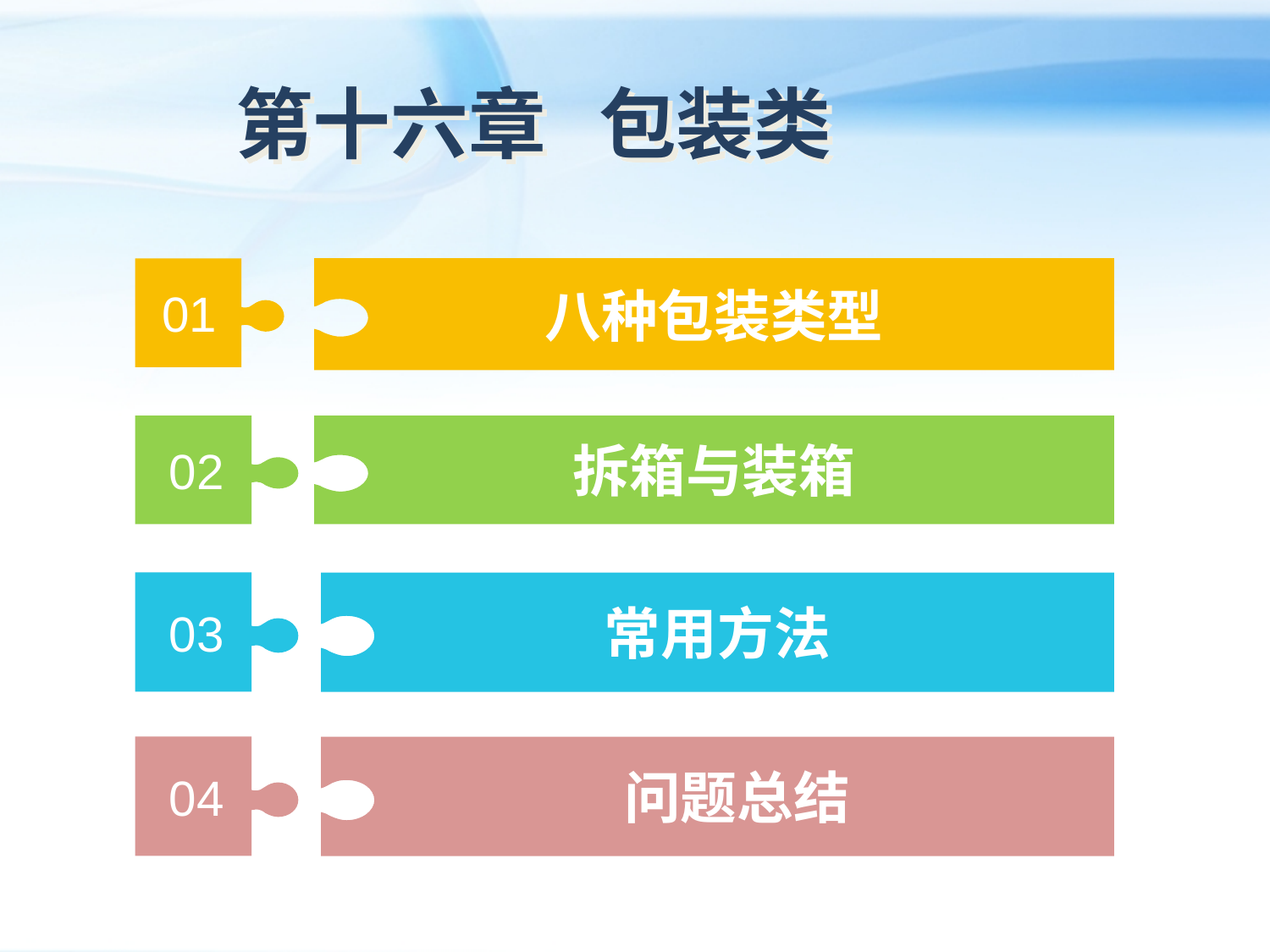

第十六章   包装类

八种包装类型
01
02
拆箱与装箱
03
常用方法
04
  问题总结